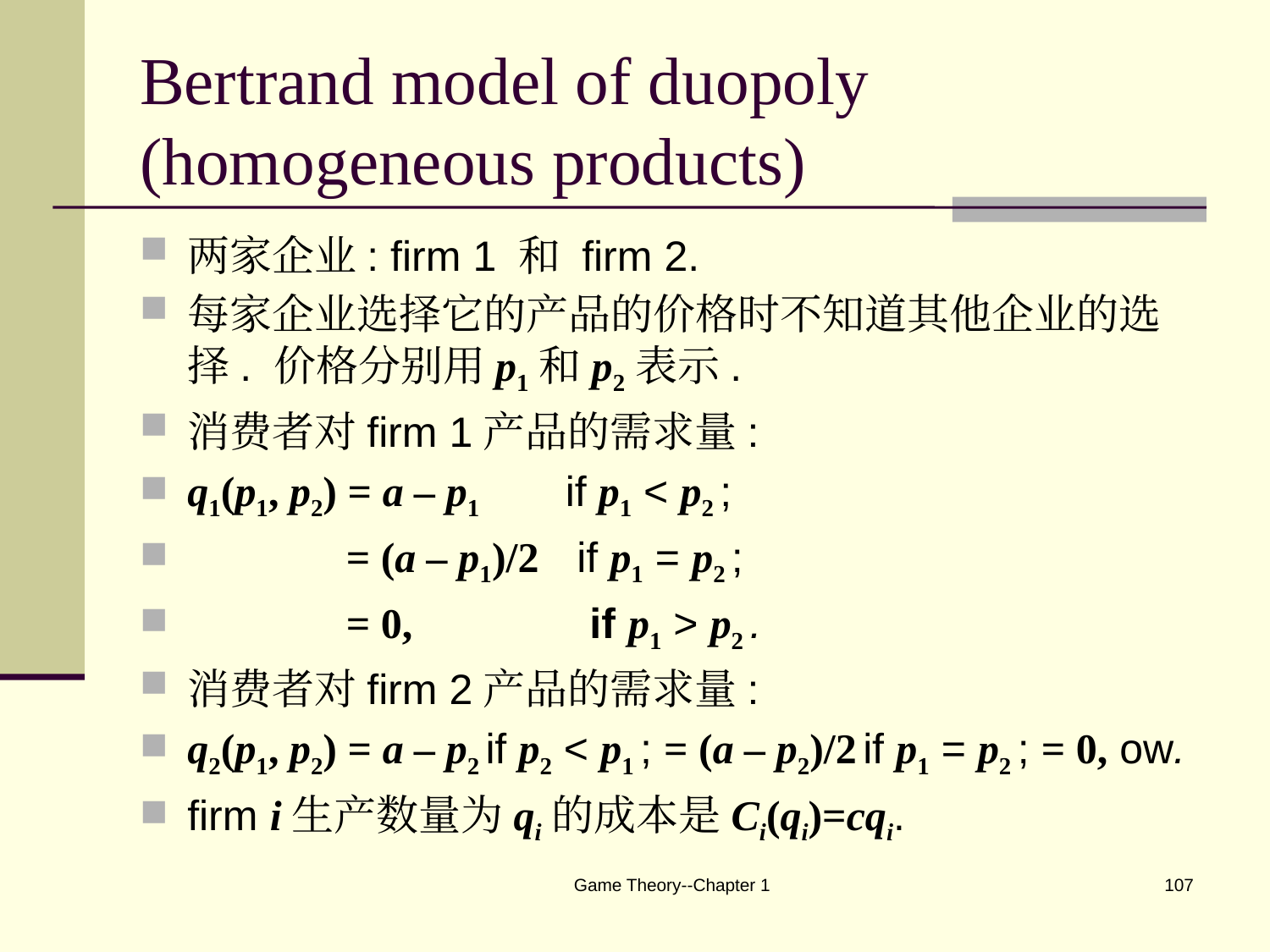

# Bertrand model of duopoly (homogeneous products)
两家企业: firm 1 和 firm 2.
每家企业选择它的产品的价格时不知道其他企业的选择. 价格分别用p1和p2表示.
消费者对firm 1产品的需求量:
q1(p1, p2) = a – p1              if p1 < p2 ;
               = (a – p1)/2    if p1 = p2 ;
               = 0,               if p1 > p2 .
消费者对firm 2产品的需求量:
q2(p1, p2) = a – p2 if p2 < p1 ; = (a – p2)/2 if p1 = p2 ; = 0, ow.
firm i生产数量为qi的成本是Ci(qi)=cqi.
Game Theory--Chapter 1
107